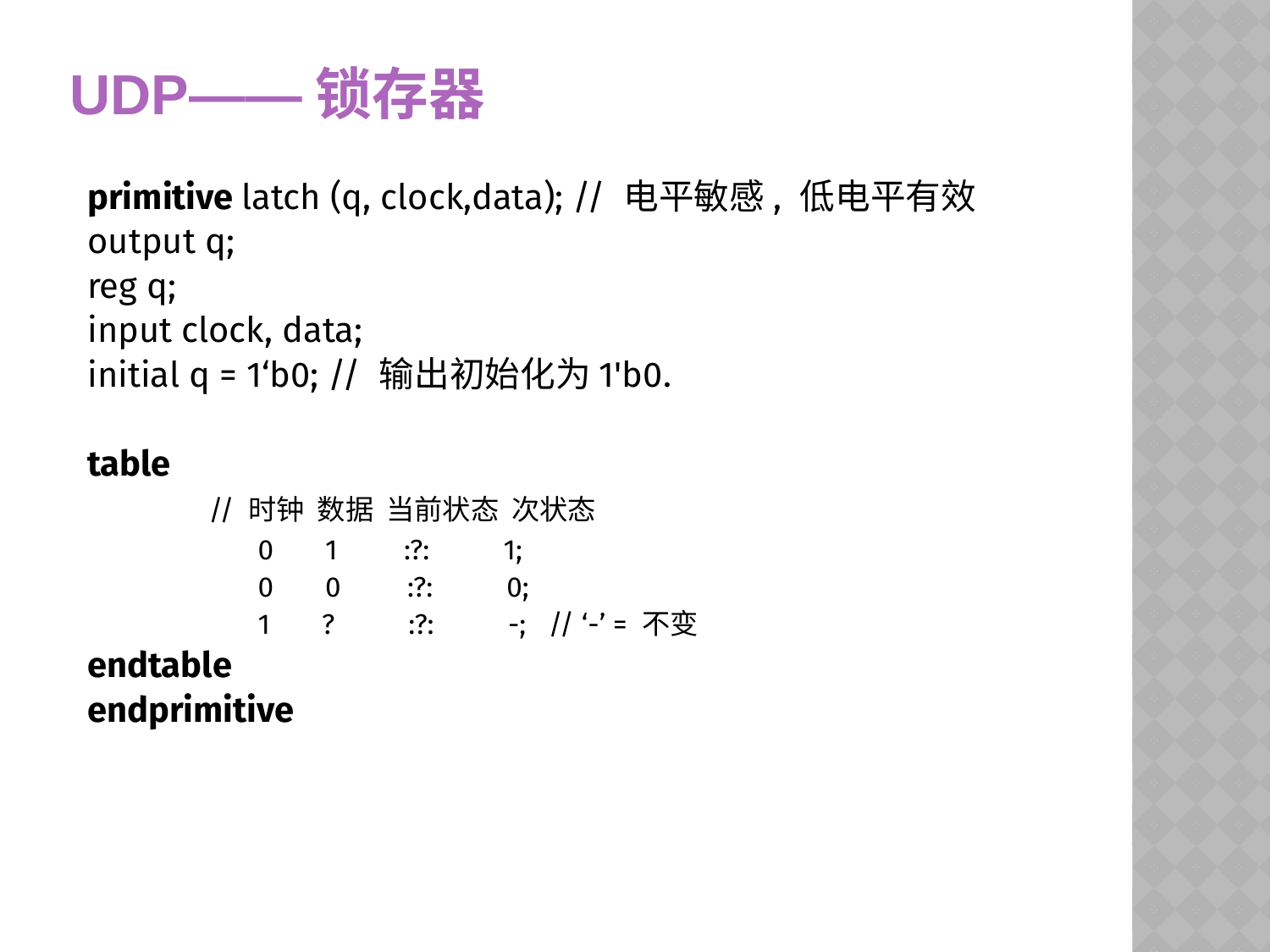

UDP——锁存器
primitive latch (q, clock,data); // 电平敏感, 低电平有效
output q;
reg q;
input clock, data;
initial q = 1‘b0; // 输出初始化为1'b0.

table
             // 时钟  数据  当前状态  次状态
                       0       1         :?:          1;
                       0       0         :?:          0;
                       1       ?          :?:          -;   // ‘-’ = 不变
endtable
endprimitive